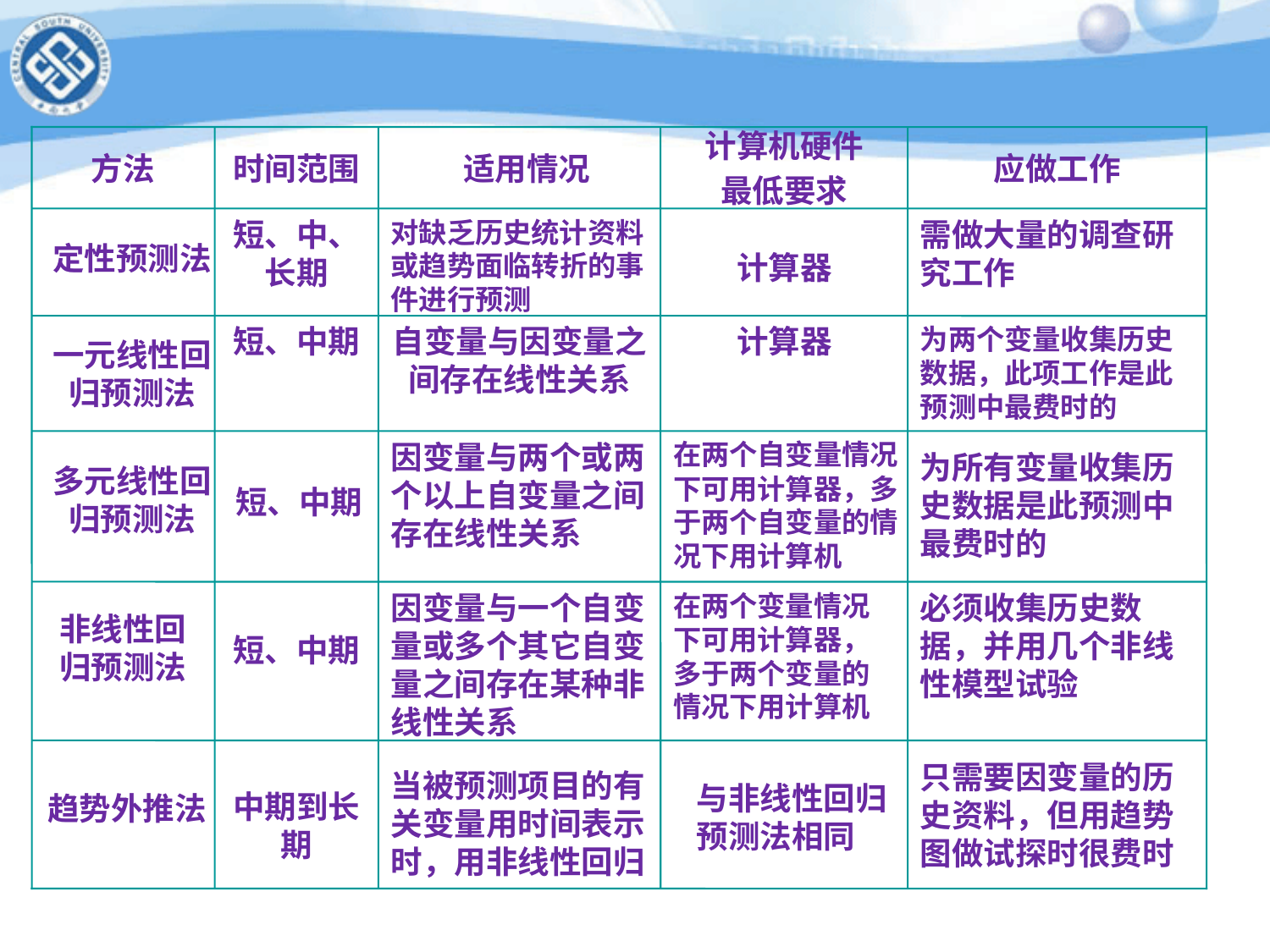

方法

时间范围

 适用情况

计算机硬件
最低要求

应做工作

短、中、长期
对缺乏历史统计资料或趋势面临转折的事件进行预测
需做大量的调查研究工作
定性预测法
计算器

短、中期
自变量与因变量之间存在线性关系
计算器

为两个变量收集历史数据，此项工作是此预测中最费时的
一元线性回归预测法

因变量与两个或两个以上自变量之间存在线性关系
在两个自变量情况下可用计算器，多于两个自变量的情况下用计算机
为所有变量收集历史数据是此预测中最费时的

多元线性回归预测法
短、中期

因变量与一个自变量或多个其它自变量之间存在某种非线性关系
在两个变量情况下可用计算器，多于两个变量的情况下用计算机

必须收集历史数据，并用几个非线性模型试验
非线性回归预测法
短、中期

只需要因变量的历史资料，但用趋势图做试探时很费时
当被预测项目的有关变量用时间表示时，用非线性回归
与非线性回归预测法相同
中期到长期
趋势外推法